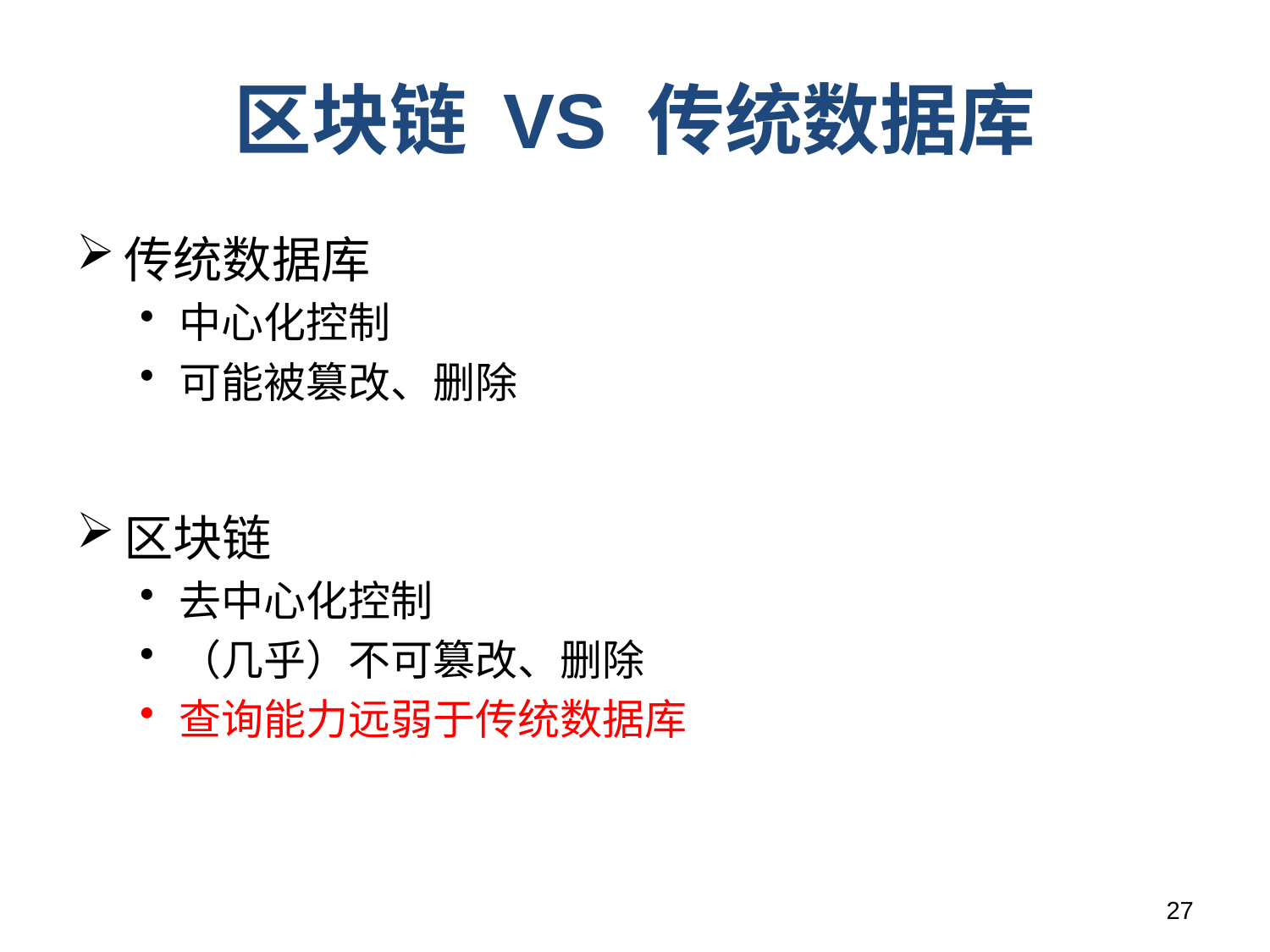

# 区块链 VS 传统数据库
传统数据库
中心化控制
可能被篡改、删除

区块链
去中心化控制
（几乎）不可篡改、删除
查询能力远弱于传统数据库
27